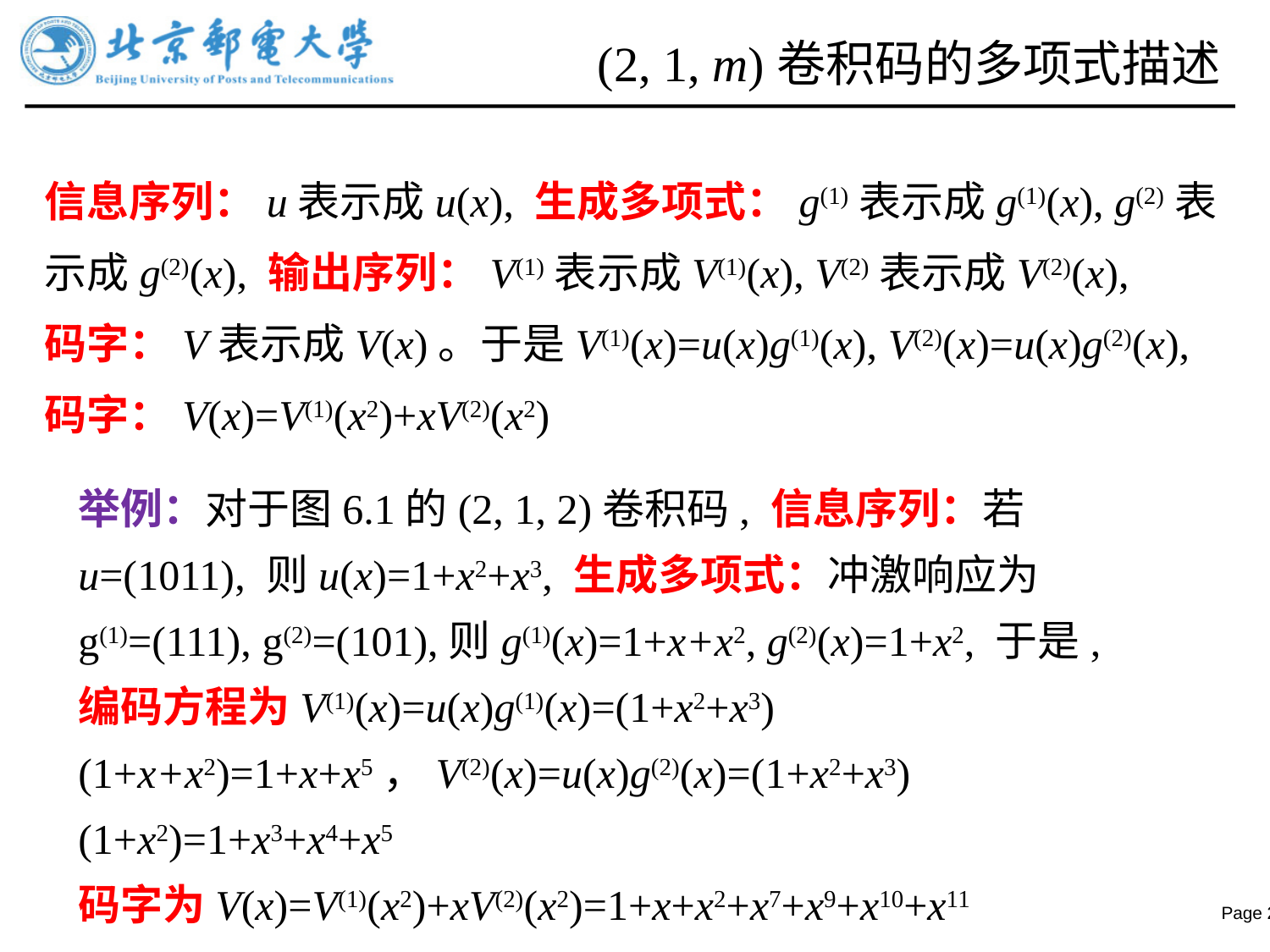

# (2, 1, m)卷积码的多项式描述
信息序列：u表示成u(x), 生成多项式：g(1)表示成g(1)(x), g(2)表示成g(2)(x), 输出序列：V(1)表示成V(1)(x), V(2)表示成V(2)(x),
码字：V表示成V(x)。于是V(1)(x)=u(x)g(1)(x), V(2)(x)=u(x)g(2)(x),
码字：V(x)=V(1)(x2)+xV(2)(x2)
举例：对于图6.1的(2, 1, 2)卷积码, 信息序列：若u=(1011), 则u(x)=1+x2+x3, 生成多项式：冲激响应为g(1)=(111), g(2)=(101),则g(1)(x)=1+x+x2, g(2)(x)=1+x2, 于是, 编码方程为V(1)(x)=u(x)g(1)(x)=(1+x2+x3)(1+x+x2)=1+x+x5，V(2)(x)=u(x)g(2)(x)=(1+x2+x3)(1+x2)=1+x3+x4+x5
码字为V(x)=V(1)(x2)+xV(2)(x2)=1+x+x2+x7+x9+x10+x11